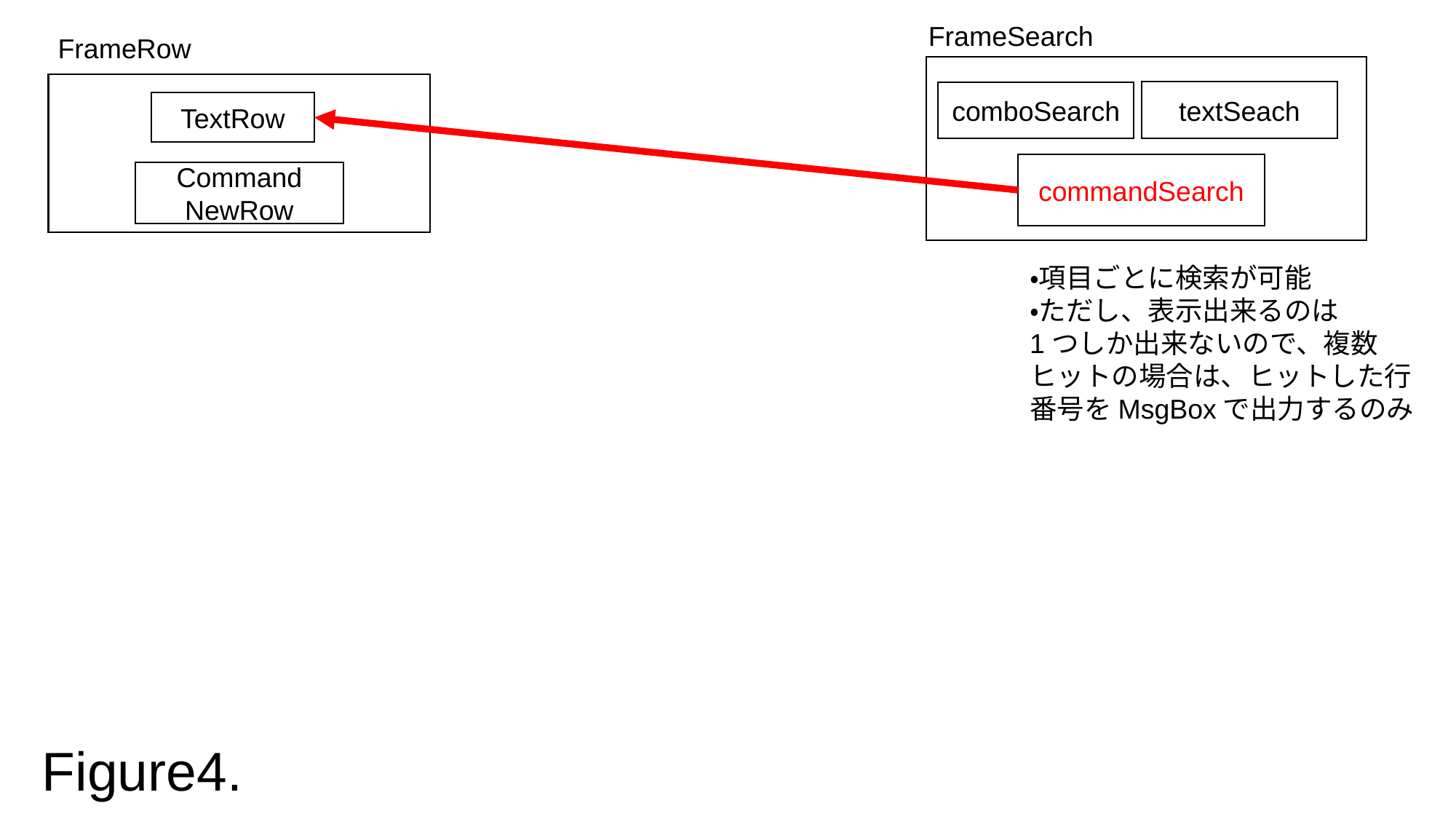

FrameSearch

FrameRow

textSeach
comboSearch
TextRow
commandSearch
Command
NewRow
・項目ごとに検索が可能
・ただし、表示出来るのは
1つしか出来ないので、複数ヒットの場合は、ヒットした行番号をMsgBoxで出力するのみ
Figure4.